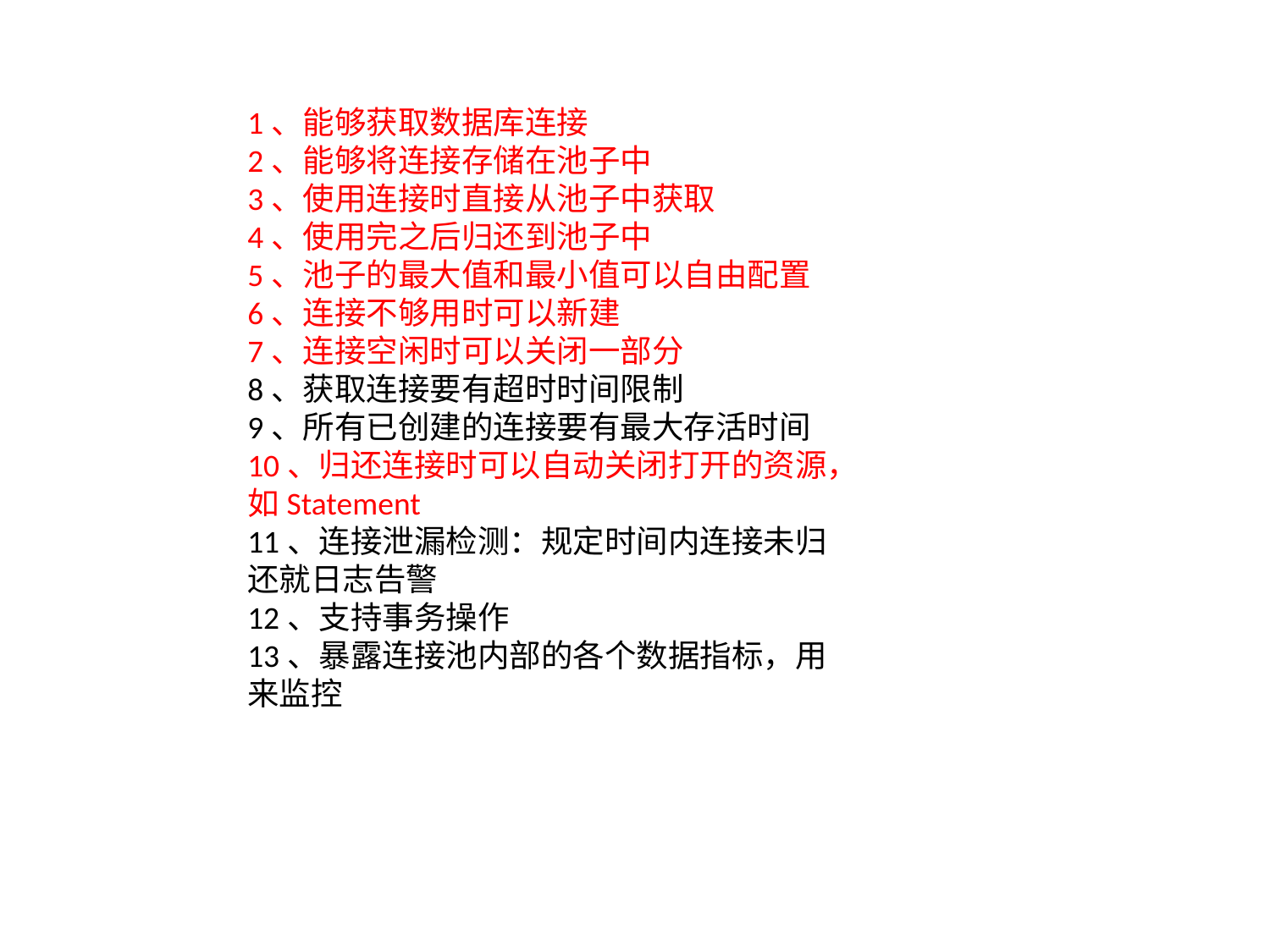

1、能够获取数据库连接
2、能够将连接存储在池子中
3、使用连接时直接从池子中获取
4、使用完之后归还到池子中
5、池子的最大值和最小值可以自由配置
6、连接不够用时可以新建
7、连接空闲时可以关闭一部分
8、获取连接要有超时时间限制
9、所有已创建的连接要有最大存活时间
10、归还连接时可以自动关闭打开的资源，如Statement
11、连接泄漏检测：规定时间内连接未归还就日志告警
12、支持事务操作
13、暴露连接池内部的各个数据指标，用来监控